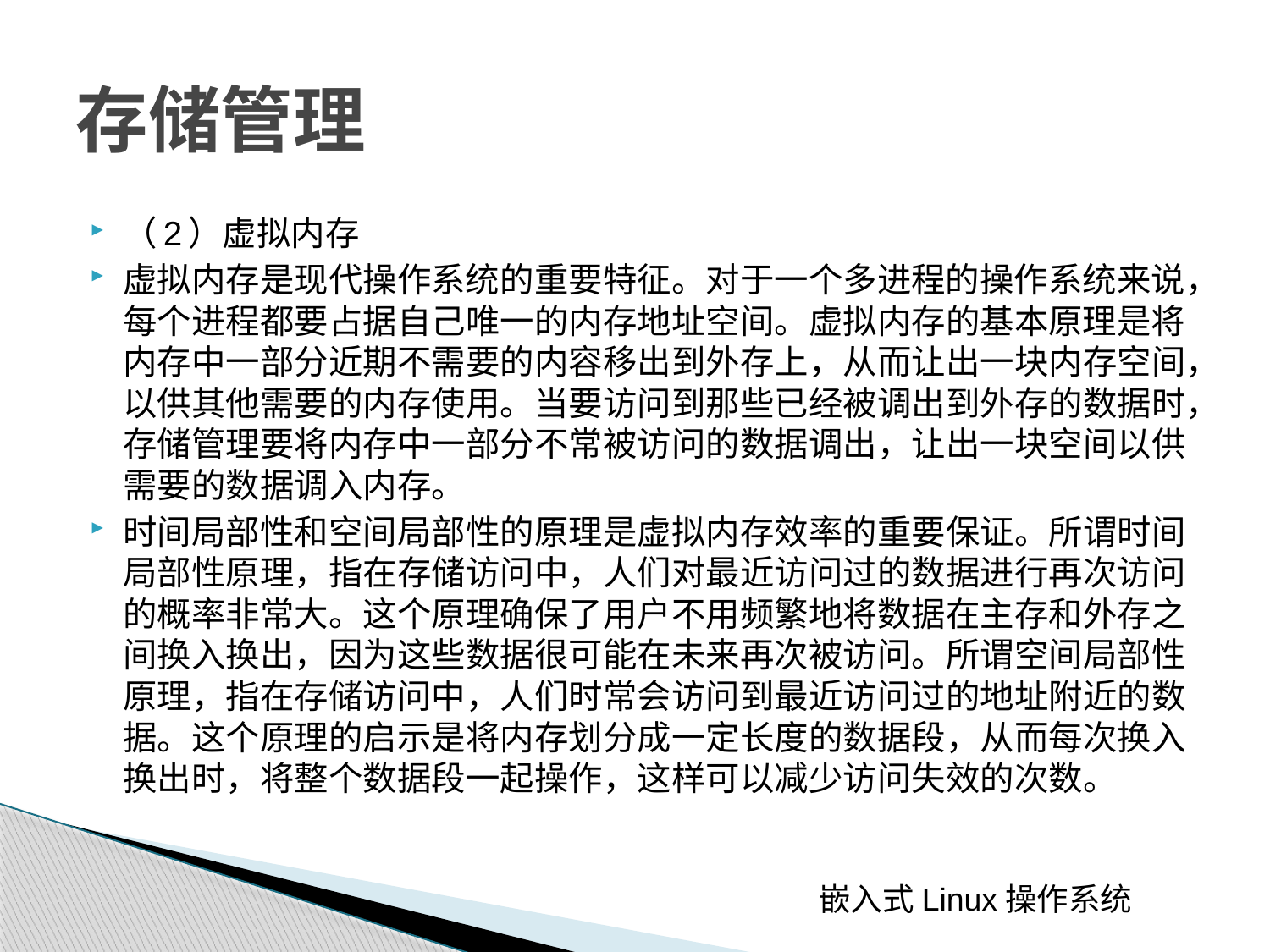

# 存储管理
（2）虚拟内存
虚拟内存是现代操作系统的重要特征。对于一个多进程的操作系统来说，每个进程都要占据自己唯一的内存地址空间。虚拟内存的基本原理是将内存中一部分近期不需要的内容移出到外存上，从而让出一块内存空间，以供其他需要的内存使用。当要访问到那些已经被调出到外存的数据时，存储管理要将内存中一部分不常被访问的数据调出，让出一块空间以供需要的数据调入内存。
时间局部性和空间局部性的原理是虚拟内存效率的重要保证。所谓时间局部性原理，指在存储访问中，人们对最近访问过的数据进行再次访问的概率非常大。这个原理确保了用户不用频繁地将数据在主存和外存之间换入换出，因为这些数据很可能在未来再次被访问。所谓空间局部性原理，指在存储访问中，人们时常会访问到最近访问过的地址附近的数据。这个原理的启示是将内存划分成一定长度的数据段，从而每次换入换出时，将整个数据段一起操作，这样可以减少访问失效的次数。

         嵌入式Linux操作系统